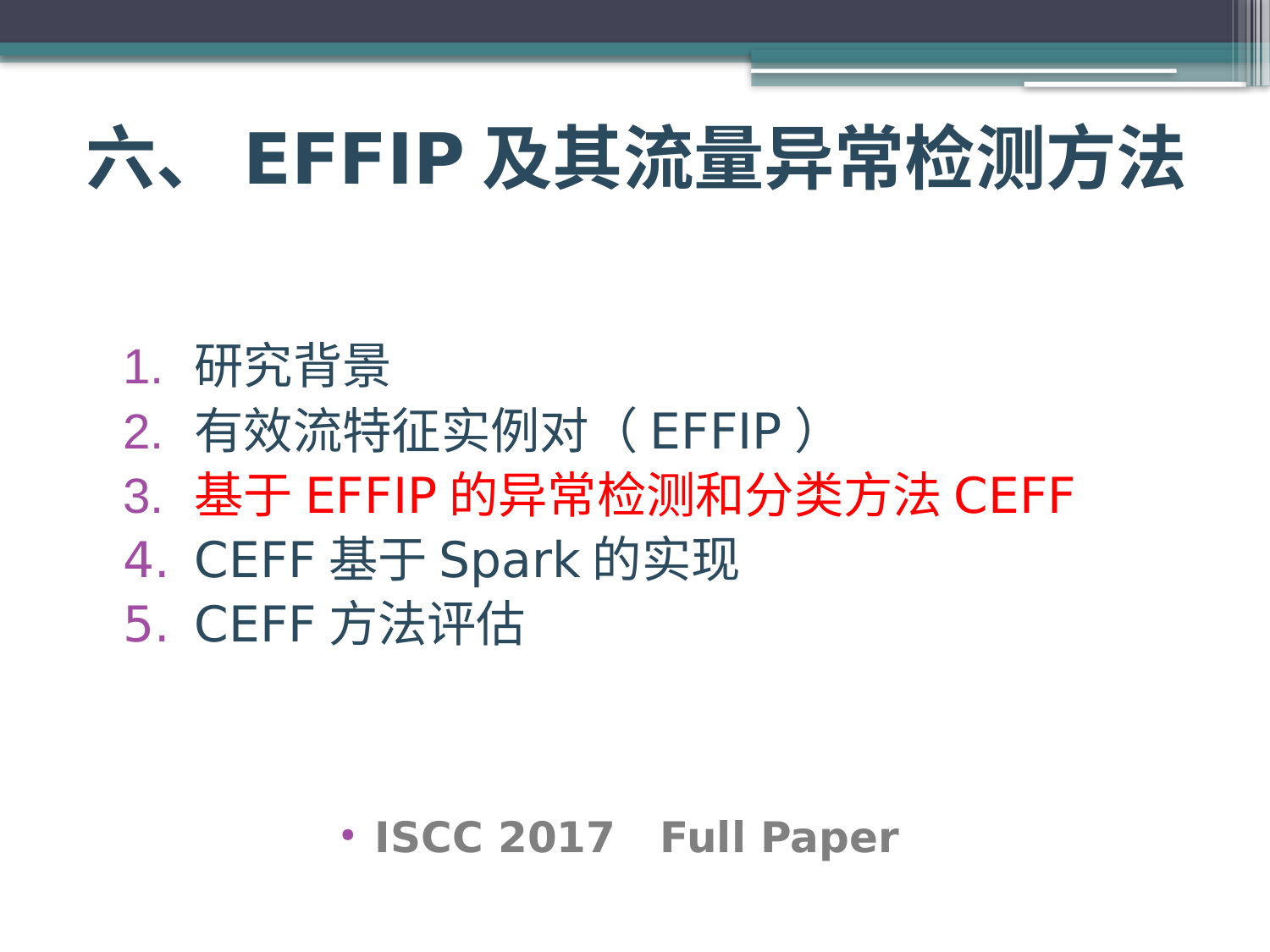

六、EFFIP及其流量异常检测方法
研究背景
有效流特征实例对（EFFIP）
基于EFFIP的异常检测和分类方法CEFF
CEFF基于Spark的实现
CEFF方法评估
ISCC 2017   Full Paper